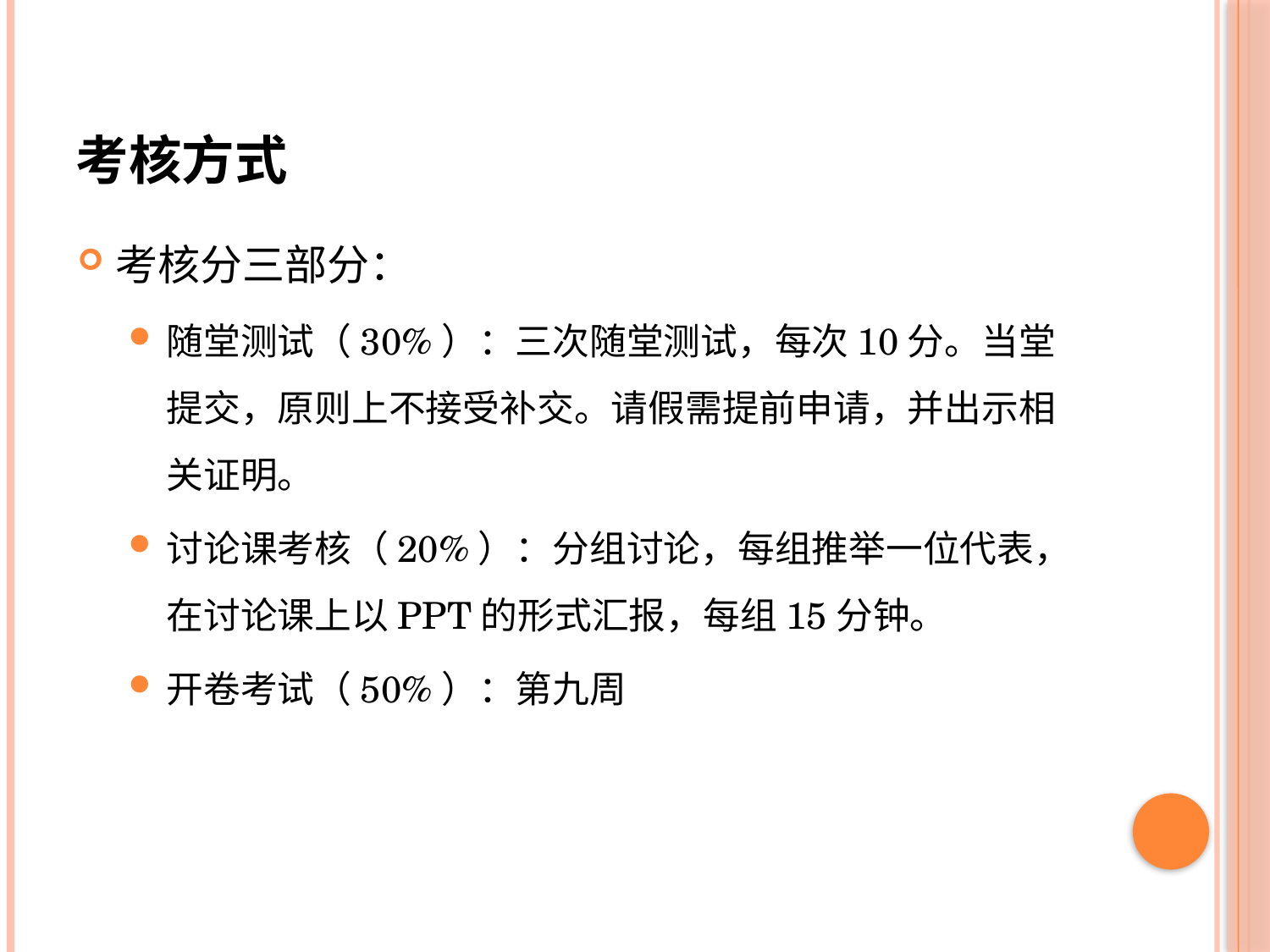

# 考核方式
考核分三部分：
随堂测试（30%）：三次随堂测试，每次10分。当堂提交，原则上不接受补交。请假需提前申请，并出示相关证明。
讨论课考核（20%）：分组讨论，每组推举一位代表，在讨论课上以PPT的形式汇报，每组15分钟。
开卷考试（50%）：第九周